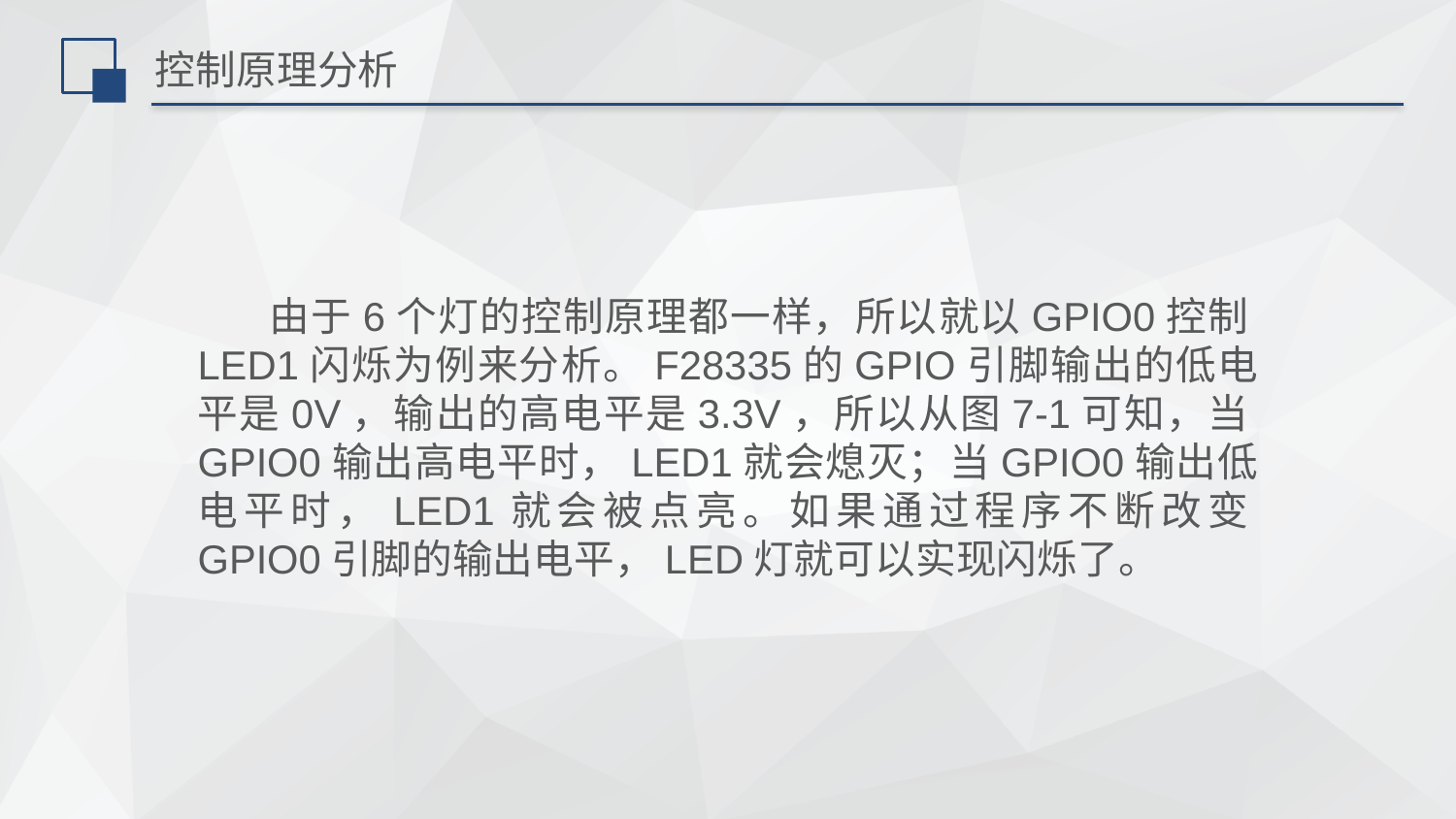

# 控制原理分析
      由于6个灯的控制原理都一样，所以就以GPIO0控制LED1闪烁为例来分析。F28335的GPIO引脚输出的低电平是0V，输出的高电平是3.3V，所以从图7-1可知，当GPIO0输出高电平时，LED1就会熄灭；当GPIO0输出低电平时，LED1就会被点亮。如果通过程序不断改变GPIO0引脚的输出电平，LED灯就可以实现闪烁了。